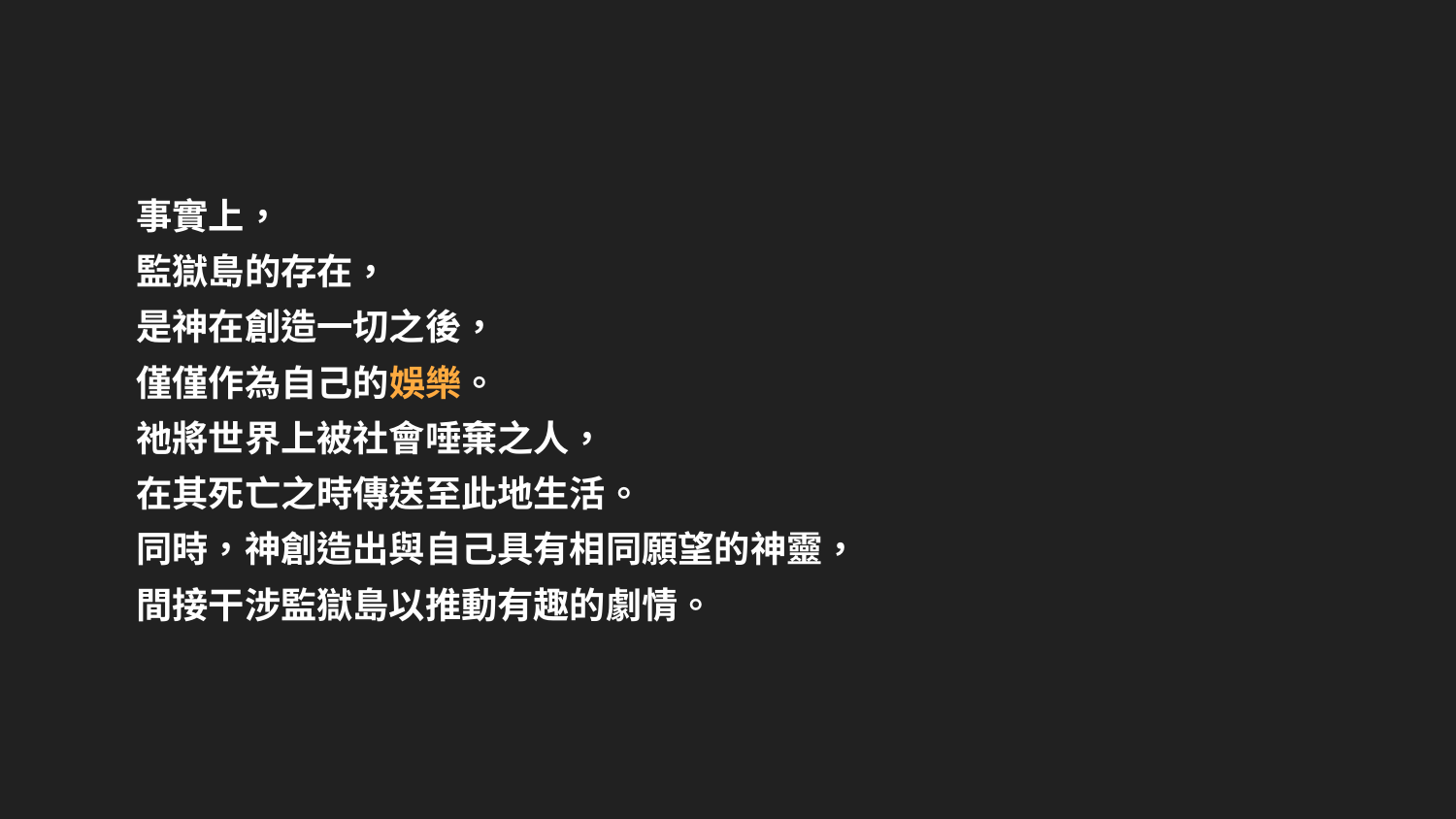

# 事實上，
監獄島的存在，
是神在創造一切之後，
僅僅作為自己的娛樂。
祂將世界上被社會唾棄之人，
在其死亡之時傳送至此地生活。
同時，神創造出與自己具有相同願望的神靈，
間接干涉監獄島以推動有趣的劇情。